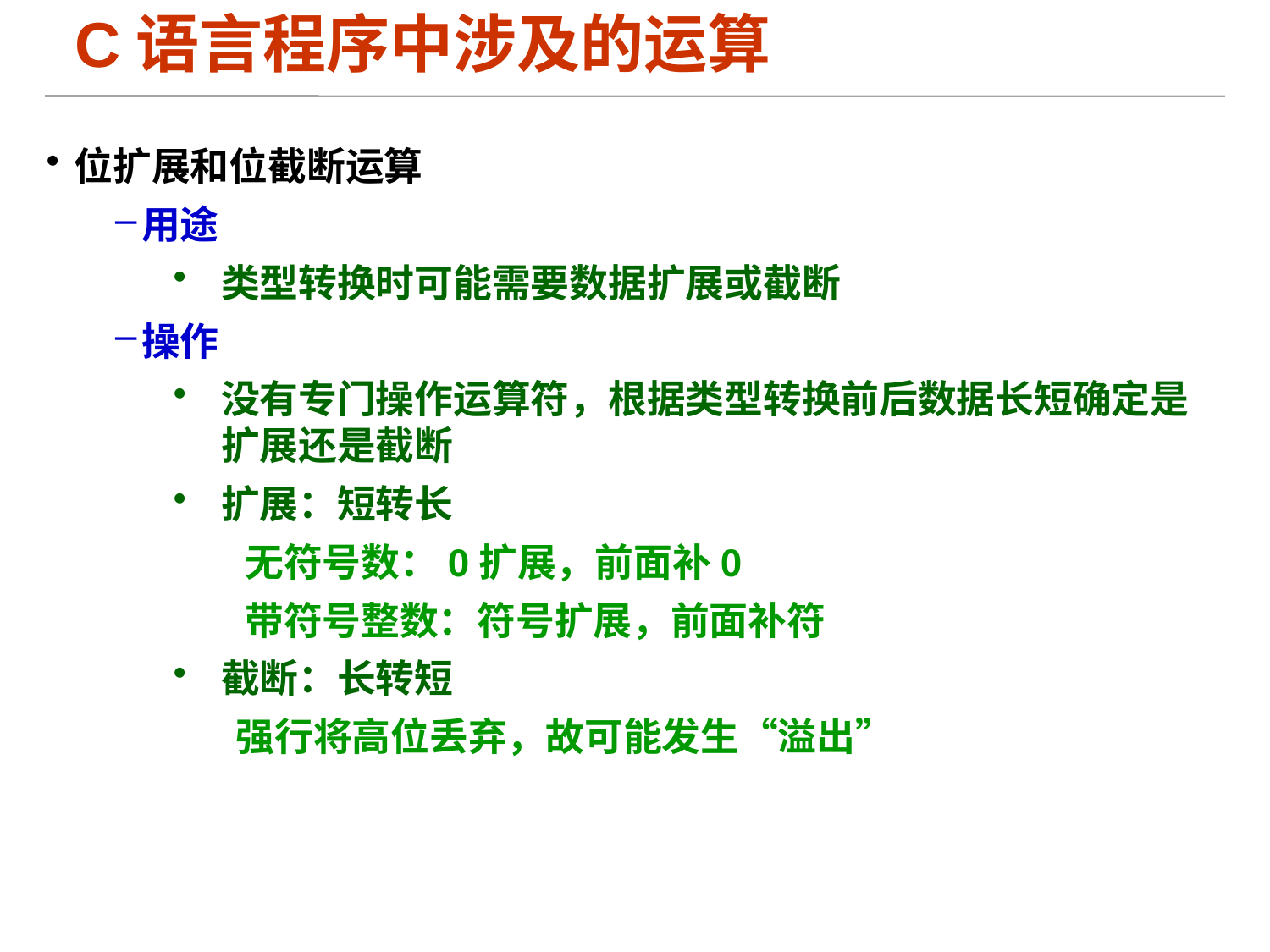

C语言程序中涉及的运算
位扩展和位截断运算
用途
类型转换时可能需要数据扩展或截断
操作
没有专门操作运算符，根据类型转换前后数据长短确定是扩展还是截断
扩展：短转长
       无符号数：0扩展，前面补0
       带符号整数：符号扩展，前面补符
截断：长转短
      强行将高位丢弃，故可能发生“溢出”